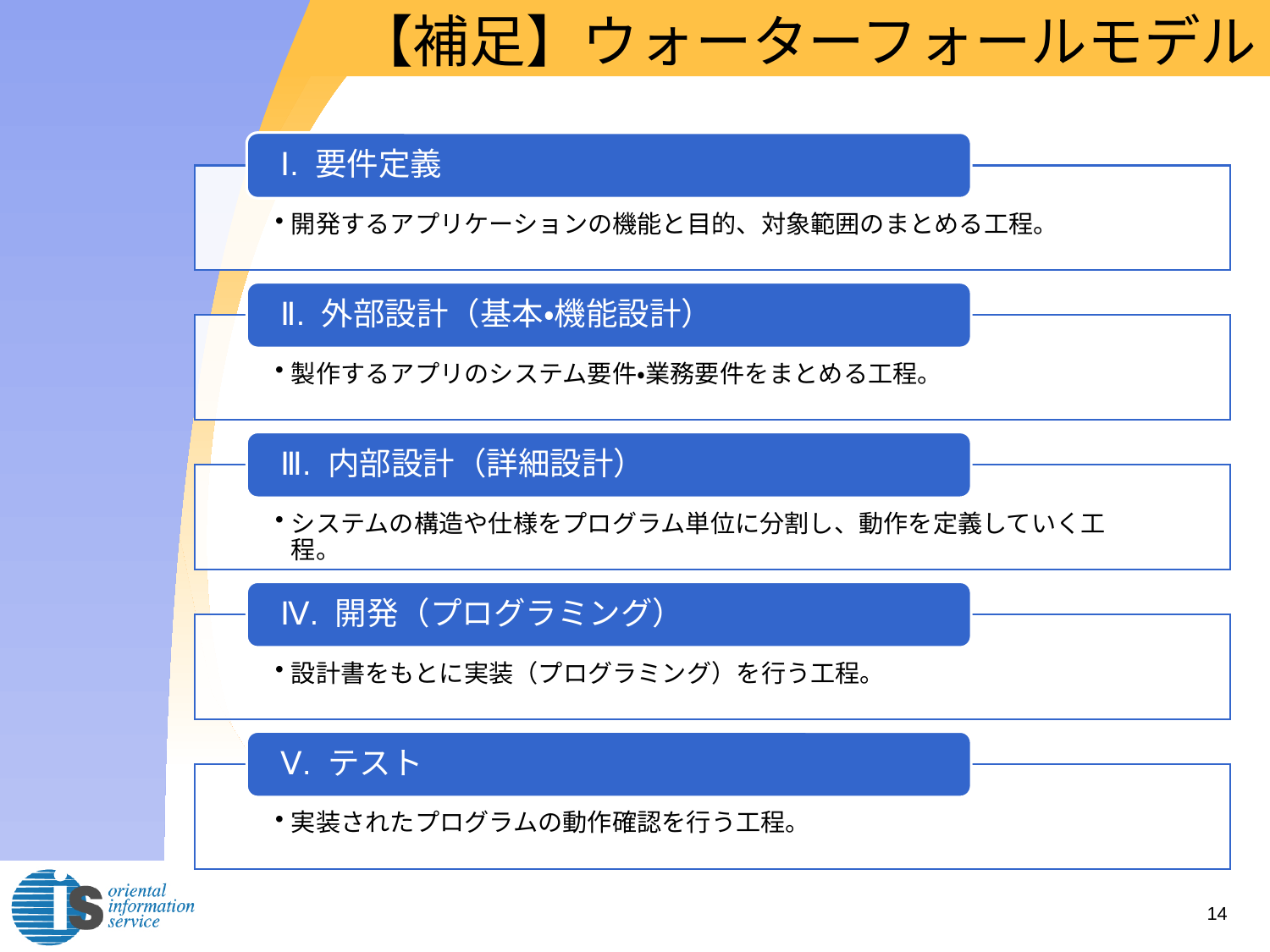

# 【補足】ウォーターフォールモデル
開発するアプリケーションの機能と目的、対象範囲のまとめる工程。
Ⅰ. 要件定義
製作するアプリのシステム要件・業務要件をまとめる工程。
Ⅱ. 外部設計（基本・機能設計）
システムの構造や仕様をプログラム単位に分割し、動作を定義していく工程。
Ⅲ. 内部設計（詳細設計）
設計書をもとに実装（プログラミング）を行う工程。
Ⅳ. 開発（プログラミング）
実装されたプログラムの動作確認を行う工程。
Ⅴ. テスト
14